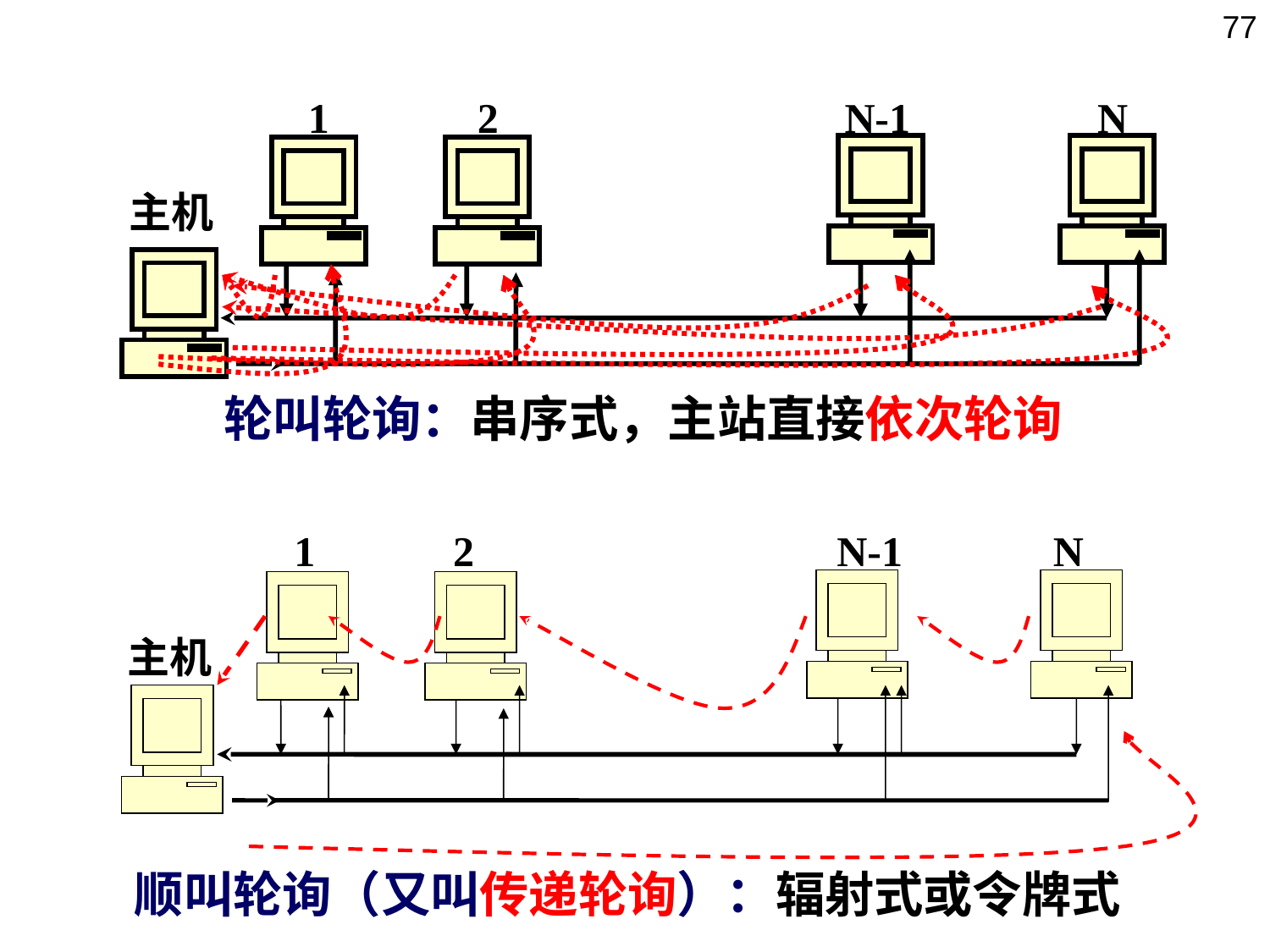

77
1
2
N-1
N

主机

轮叫轮询：串序式，主站直接依次轮询

1
2
N-1
N

主机

顺叫轮询（又叫传递轮询）：辐射式或令牌式